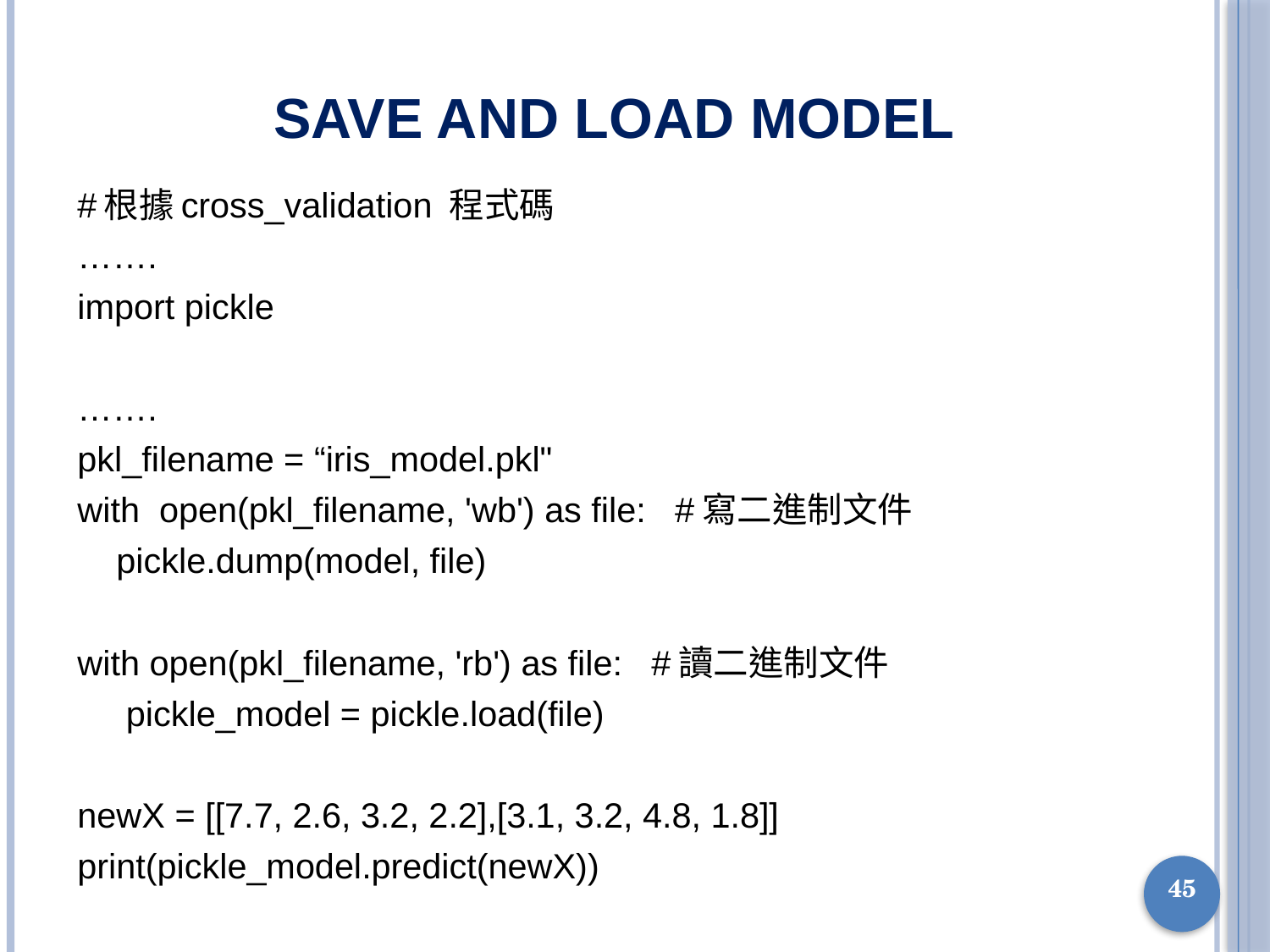

# Save and Load Model
#根據cross_validation 程式碼
…….
import pickle

…….
pkl_filename = “iris_model.pkl"
with  open(pkl_filename, 'wb') as file:   #寫二進制文件
    pickle.dump(model, file)

with open(pkl_filename, 'rb') as file:   #讀二進制文件
     pickle_model = pickle.load(file)

newX = [[7.7, 2.6, 3.2, 2.2],[3.1, 3.2, 4.8, 1.8]]
print(pickle_model.predict(newX))
45